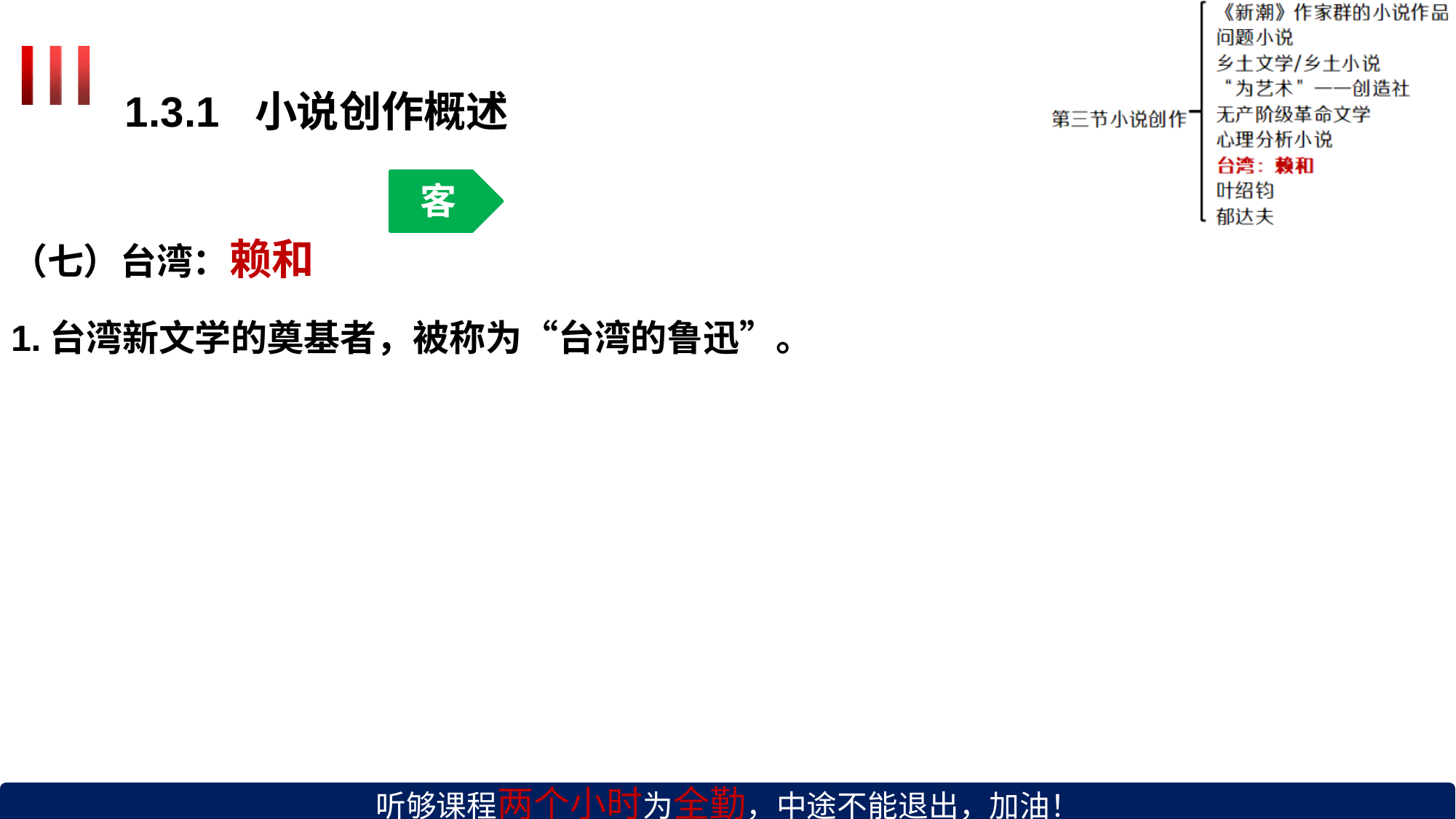

# 1.3.1	小说创作概述
客
（七）台湾：赖和
1.台湾新文学的奠基者，被称为“台湾的鲁迅”。

听够课程两个小时为全勤，中途不能退出，加油！